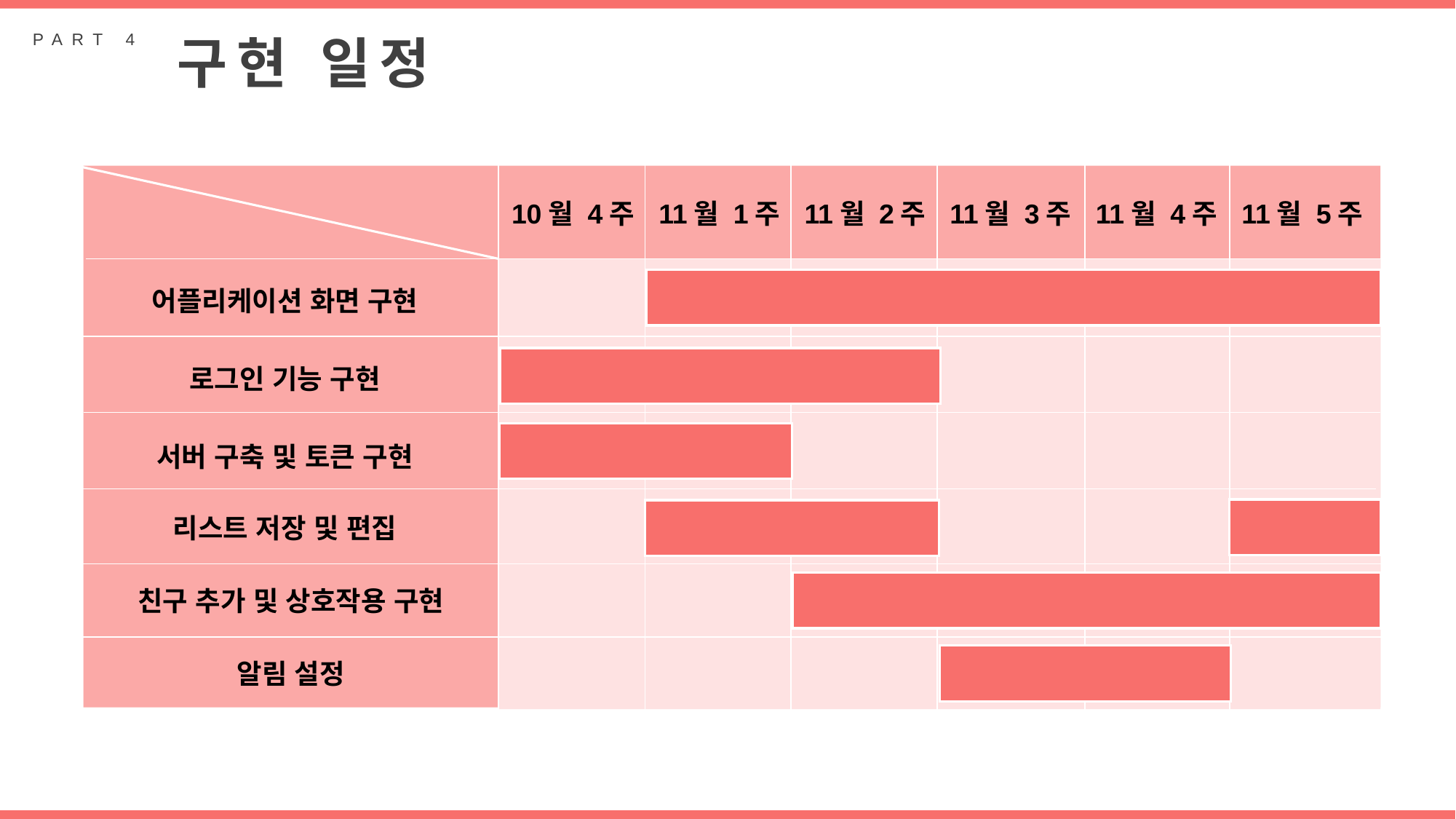

PART 4
구현 일정

10월 4주
11월 1주
11월 2주
11월 3주
11월 4주
11월 5주

어플리케이션 화면 구현

로그인 기능 구현

서버 구축 및 토큰 구현

리스트 저장 및 편집

친구 추가 및 상호작용 구현

알림 설정